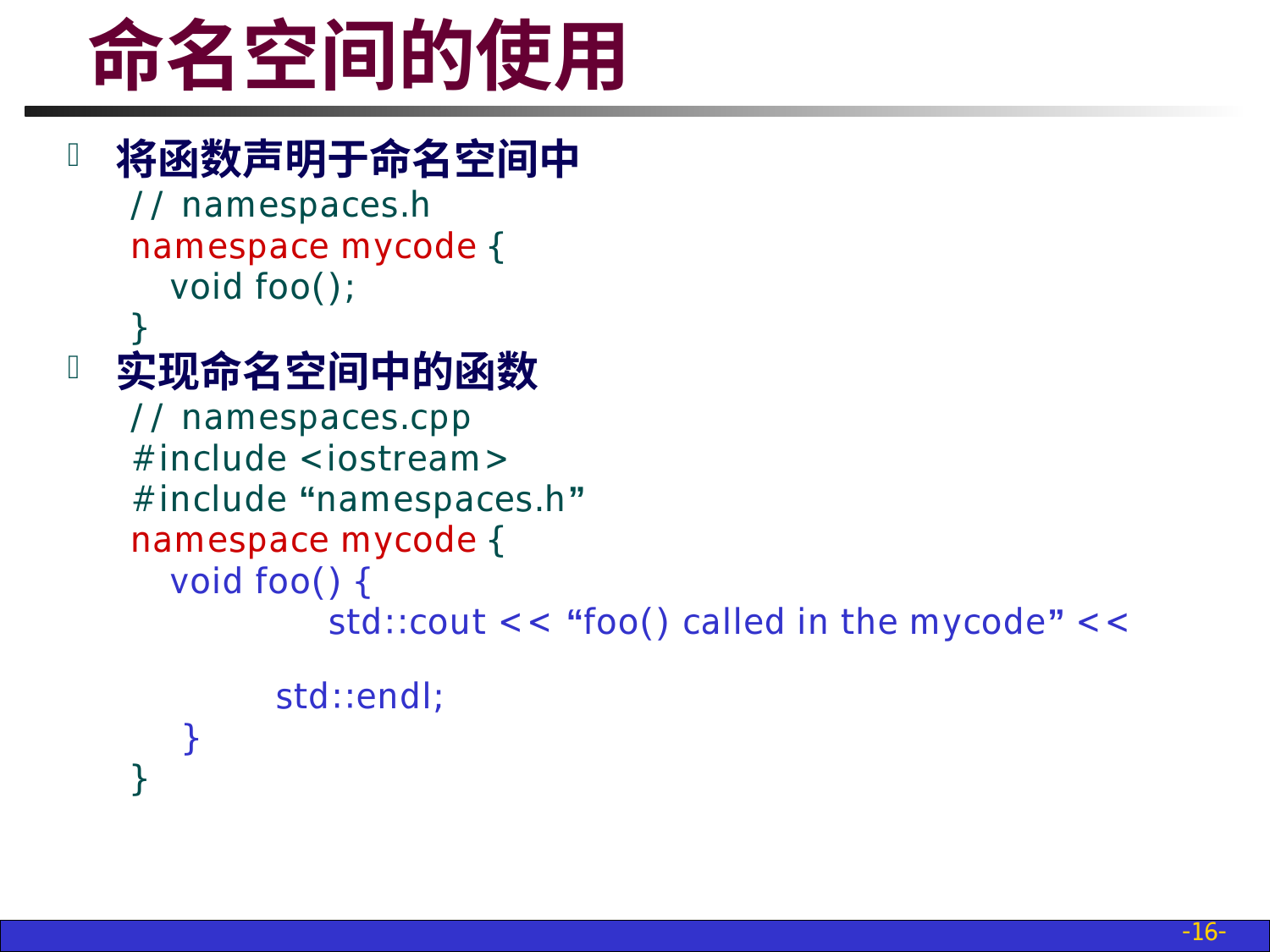

# 命名空间的使用
将函数声明于命名空间中
// namespaces.h
namespace mycode {
	void foo();
}
实现命名空间中的函数
// namespaces.cpp
#include <iostream>
#include “namespaces.h”
namespace mycode {
	void foo() {
		   std::cout << “foo() called in the mycode” <<
              std::endl;
     }
}
-16-